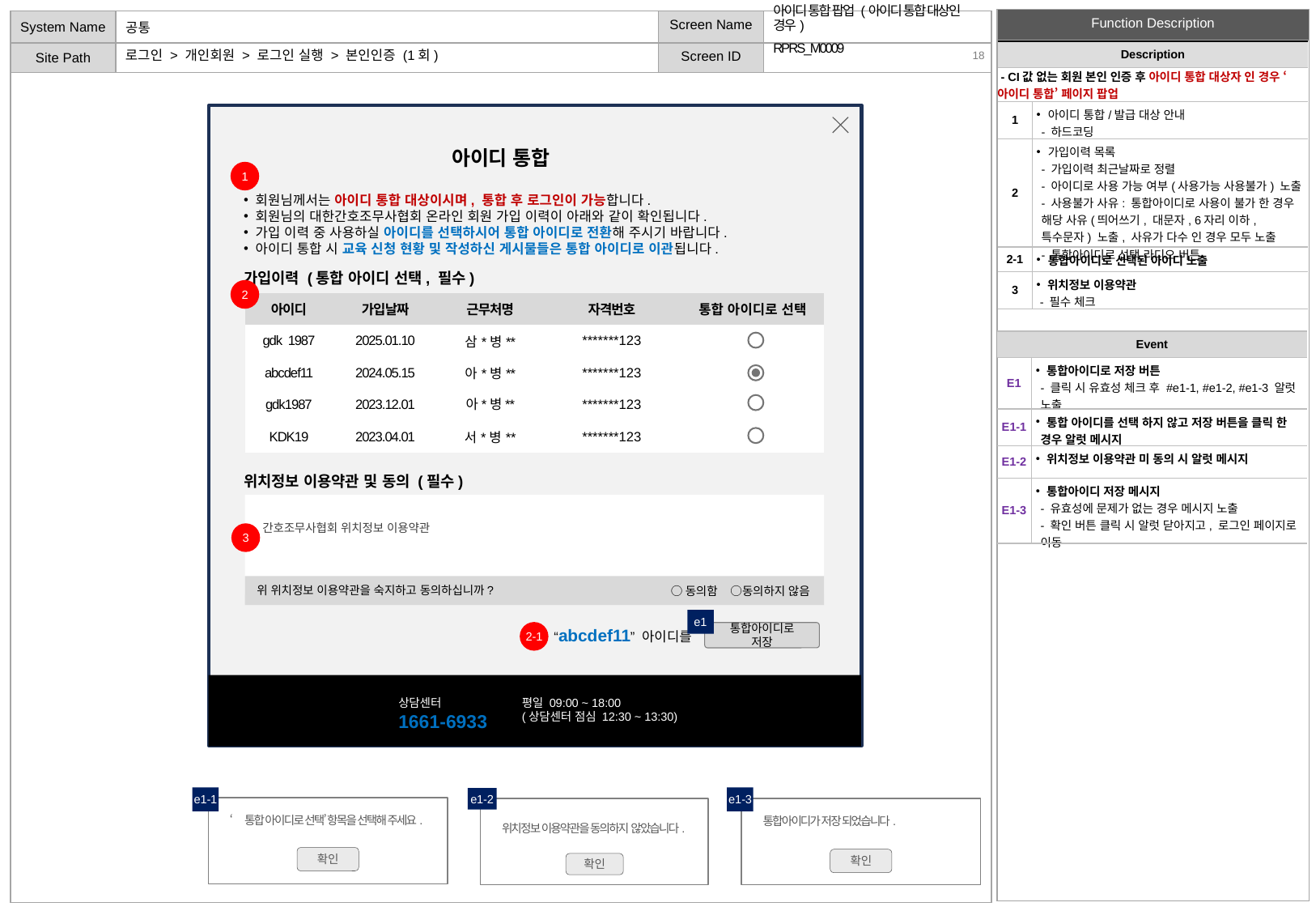

아이디 통합 팝업 (아이디 통합 대상인 경우)
| Description |  |
| --- | --- |
| - CI값 없는 회원 본인 인증 후 아이디 통합 대상자 인 경우 ‘아이디 통합’ 페이지 팝업 |  |
| 1 | 아이디 통합/발급 대상 안내 - 하드코딩 |
| 2 | 가입이력 목록 - 가입이력 최근날짜로 정렬 - 아이디로 사용 가능 여부(사용가능 사용불가) 노출 - 사용불가 사유: 통합아이디로 사용이 불가 한 경우 해당 사유(띄어쓰기, 대문자, 6자리 이하, 특수문자) 노출, 사유가 다수 인 경우 모두 노출 - 통합아이디로 선택 라디오 버튼 |
| 2-1 | 통합아이디로 선택된 아이디 노출 |
| 3 | 위치정보 이용약관 - 필수 체크 |
RPRS_M0009
# 로그인 > 개인회원 > 로그인 실행 > 본인인증 (1회)

아이디 통합
1
회원님께서는 아이디 통합 대상이시며, 통합 후 로그인이 가능합니다.
회원님의 대한간호조무사협회 온라인 회원 가입 이력이 아래와 같이 확인됩니다.
가입 이력 중 사용하실 아이디를 선택하시어 통합 아이디로 전환해 주시기 바랍니다.
아이디 통합 시 교육 신청 현황 및 작성하신 게시물들은 통합 아이디로 이관됩니다.
가입이력 (통합 아이디 선택, 필수)
2
| 아이디 | 가입날짜 | 근무처명 | 자격번호 | 통합 아이디로 선택 |
| --- | --- | --- | --- | --- |
| gdk 1987 | 2025.01.10 | 삼\*병\*\* | \*\*\*\*\*\*\*123 |  |
| abcdef11 | 2024.05.15 | 아\*병\*\* | \*\*\*\*\*\*\*123 |  |
| gdk1987 | 2023.12.01 | 아\*병\*\* | \*\*\*\*\*\*\*123 |  |
| KDK19 | 2023.04.01 | 서\*병\*\* | \*\*\*\*\*\*\*123 |  |
| Event |  |
| --- | --- |
| E1 | 통합아이디로 저장 버튼 - 클릭 시 유효성 체크 후 #e1-1, #e1-2, #e1-3 알럿 노출 |
| E1-1 | 통합 아이디를 선택 하지 않고 저장 버튼을 클릭 한 경우 알럿 메시지 |
| E1-2 | 위치정보 이용약관 미 동의 시 알럿 메시지 |
| E1-3 | 통합아이디 저장 메시지 - 유효성에 문제가 없는 경우 메시지 노출 - 확인 버튼 클릭 시 알럿 닫아지고, 로그인 페이지로 이동 |

위치정보 이용약관 및 동의 (필수)

간호조무사협회 위치정보 이용약관
3

위 위치정보 이용약관을 숙지하고 동의하십니까?
○동의함    ○동의하지 않음
e1
“abcdef11” 아이디를
2-1
통합아이디로 저장

상담센터
1661-6933
평일 09:00 ~ 18:00
(상담센터 점심 12:30 ~ 13:30)
e1-1

‘통합 아이디로 선택’ 항목을 선택해 주세요.
확인
e1-3

통합아이디가 저장 되었습니다.
확인
e1-2

아이디를 잊으셨나요?

위치정보 이용약관을 동의하지 않았습니다.
확인